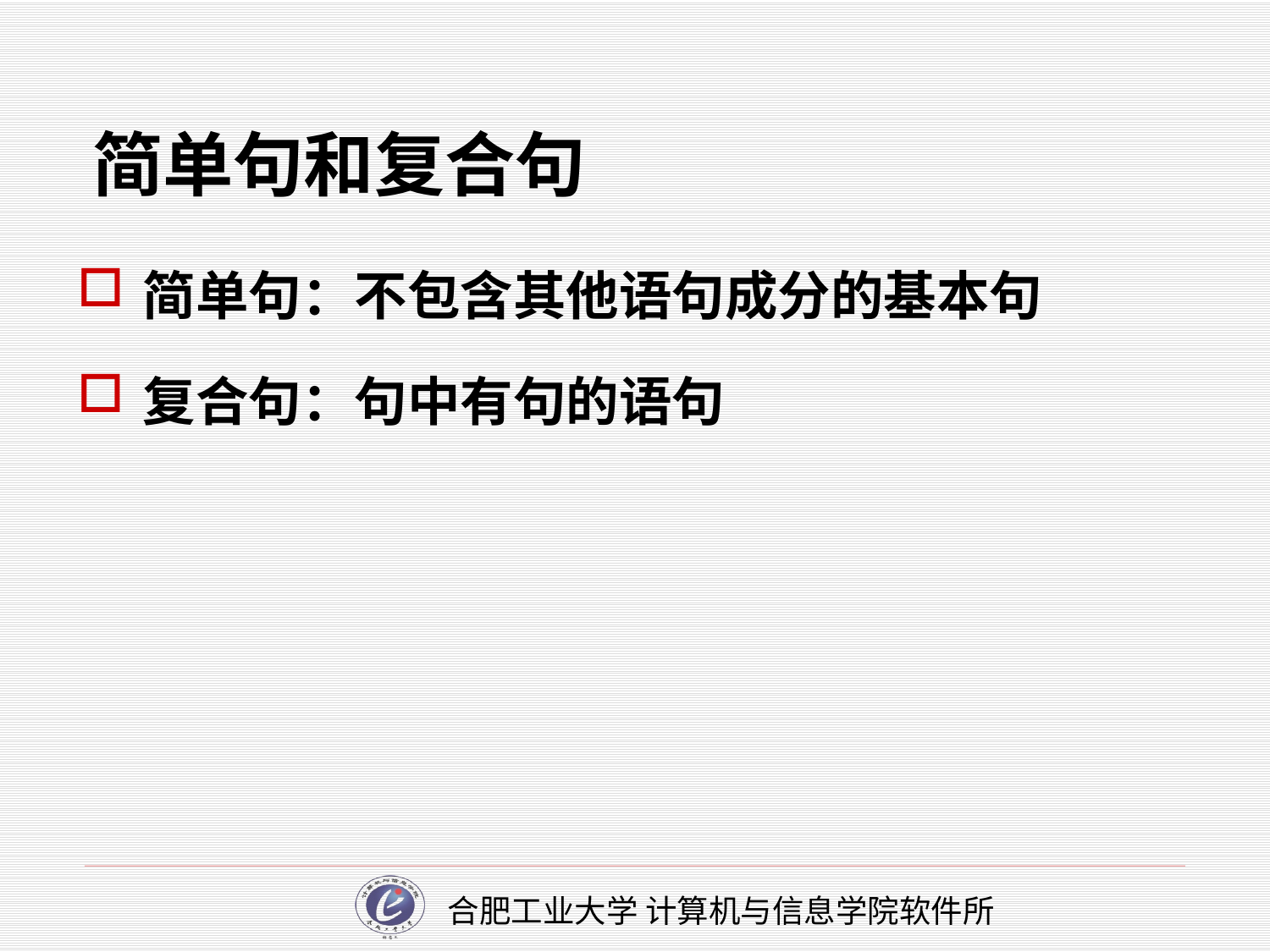

# 简单句和复合句
简单句：不包含其他语句成分的基本句
复合句：句中有句的语句
41